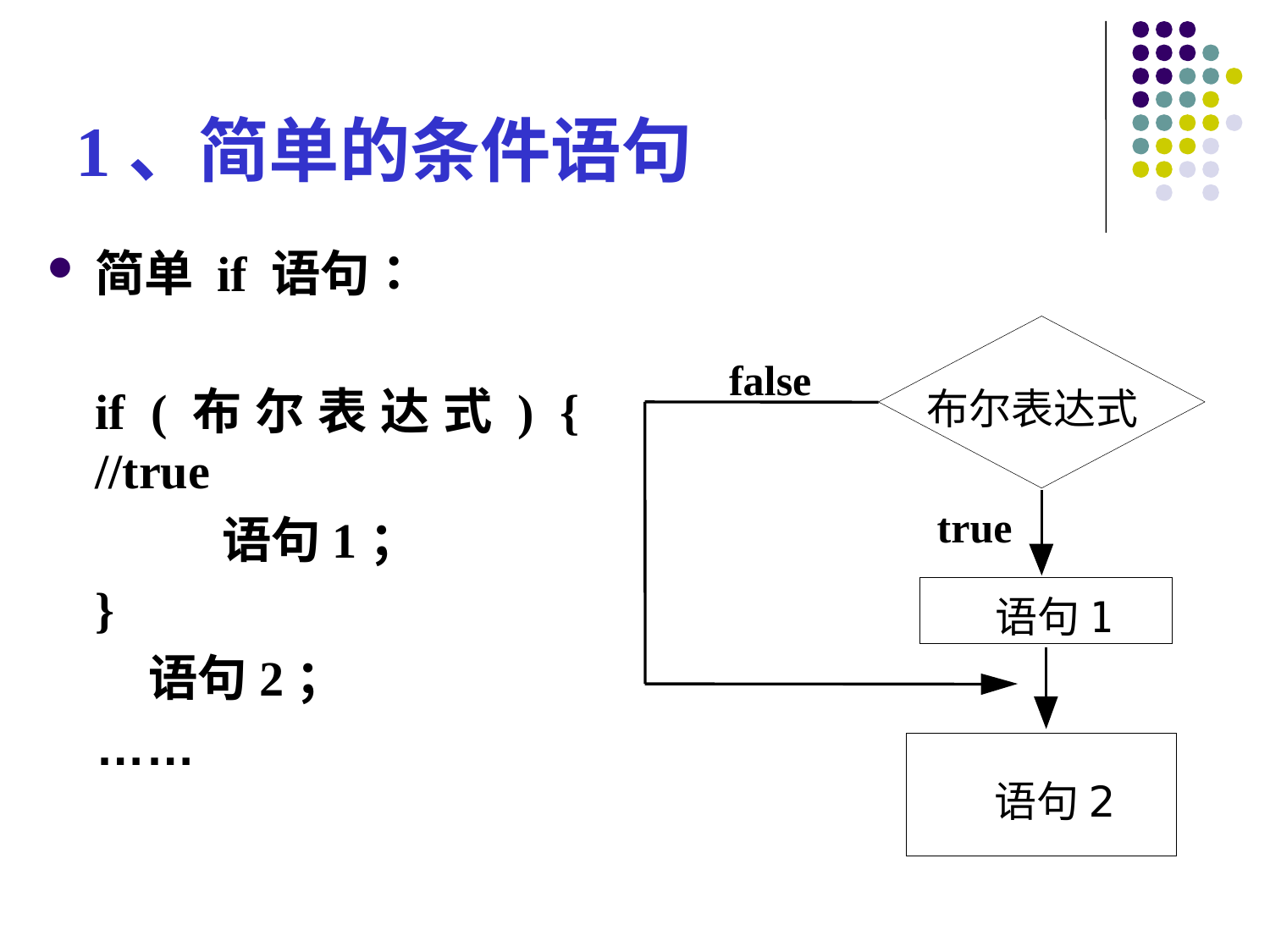

# 1、简单的条件语句
简单 if 语句：

	if (布尔表达式) {	//true
		语句1；
	}
        语句2；
    ……

false
布尔表达式

true

语句1

      语句2
4